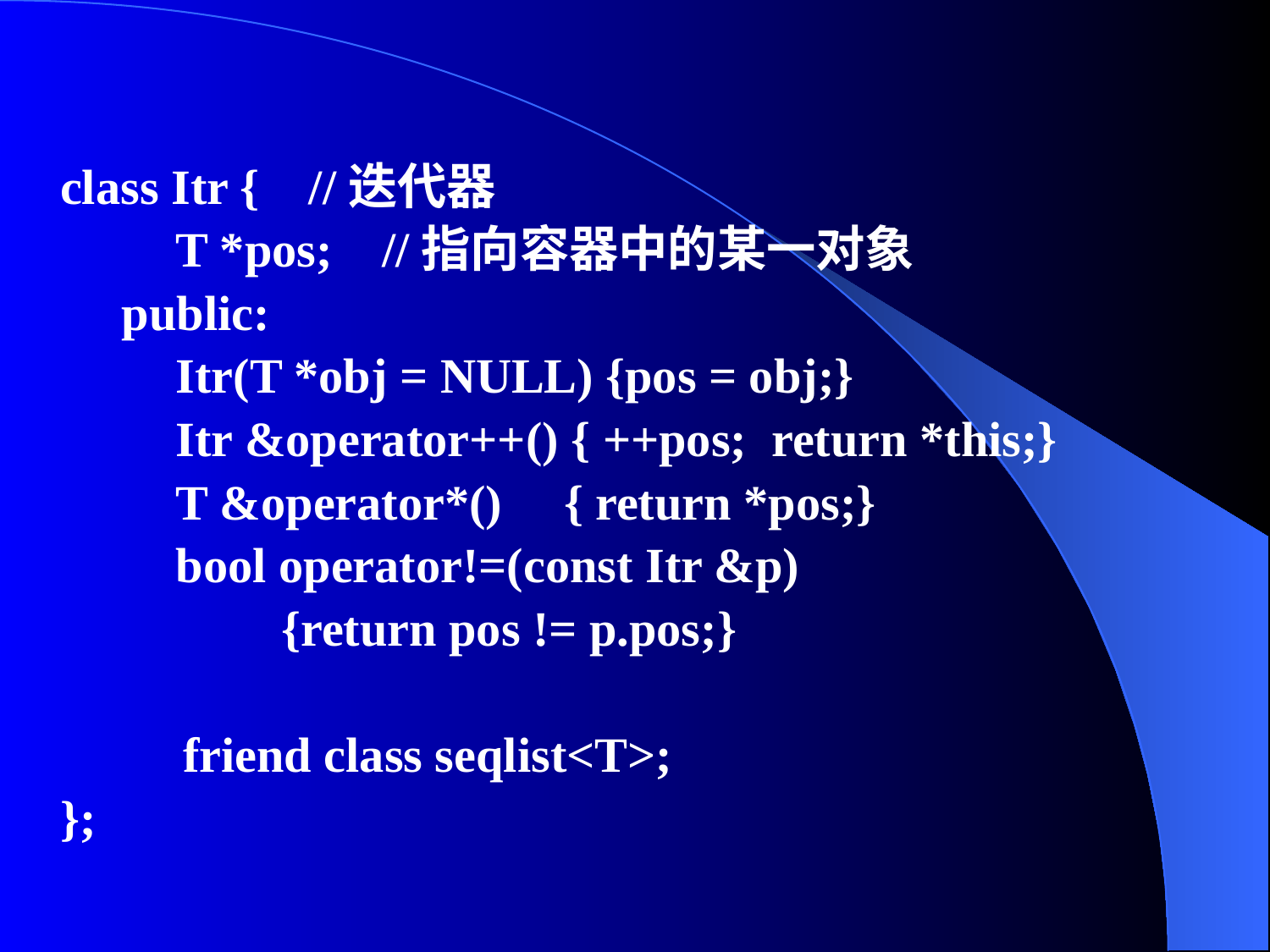

class Itr {    //迭代器
	    T *pos;    //指向容器中的某一对象
     public:
	    Itr(T *obj = NULL) {pos = obj;}
	    Itr &operator++() { ++pos;  return *this;}
	    T &operator*()     { return *pos;}
	    bool operator!=(const Itr &p)
                  {return pos != p.pos;}

          friend class seqlist<T>;
};